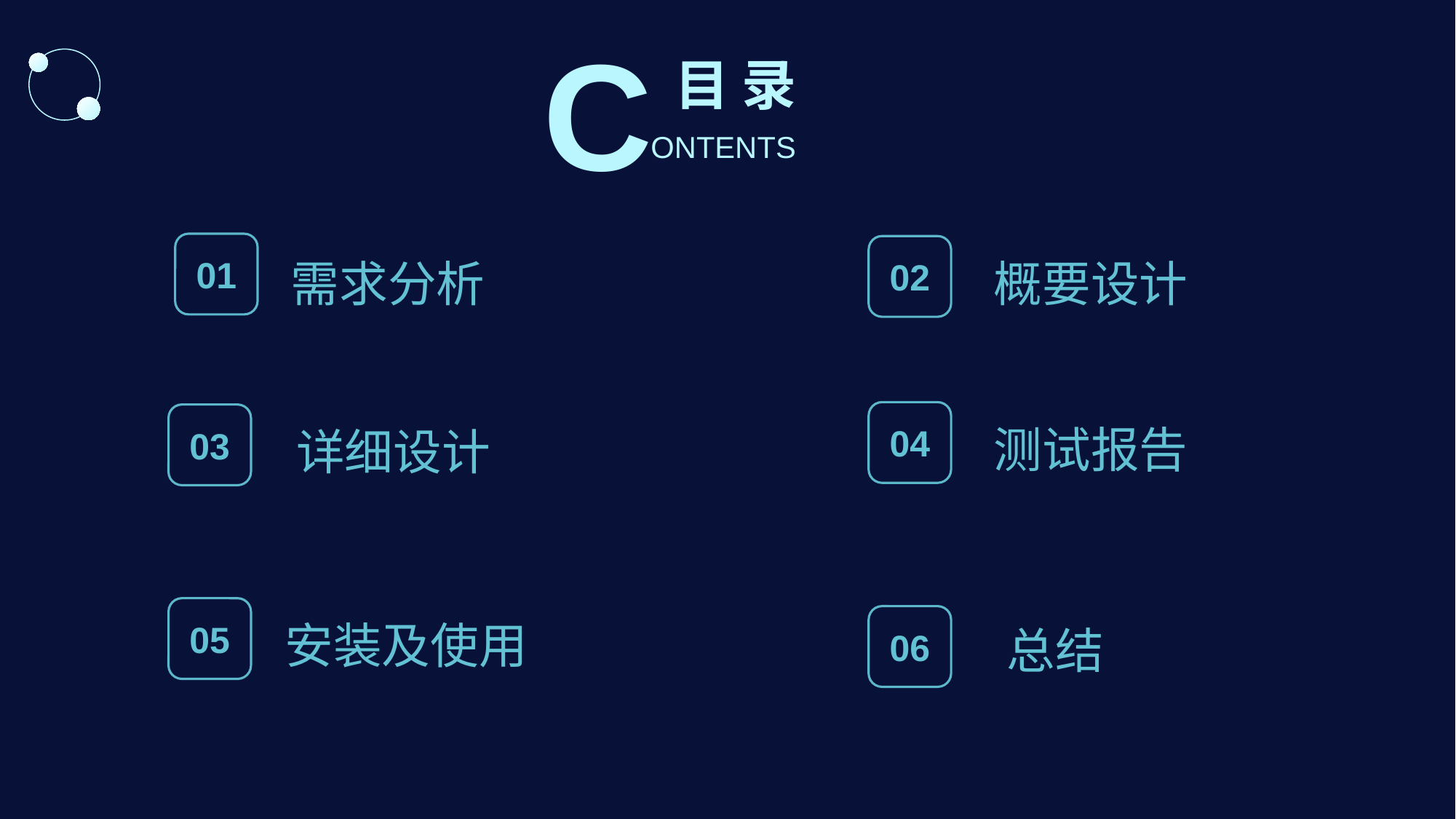

C
目 录
ONTENTS
概要设计
需求分析
01
02
测试报告
详细设计
04
03
安装及使用
05
总结
06